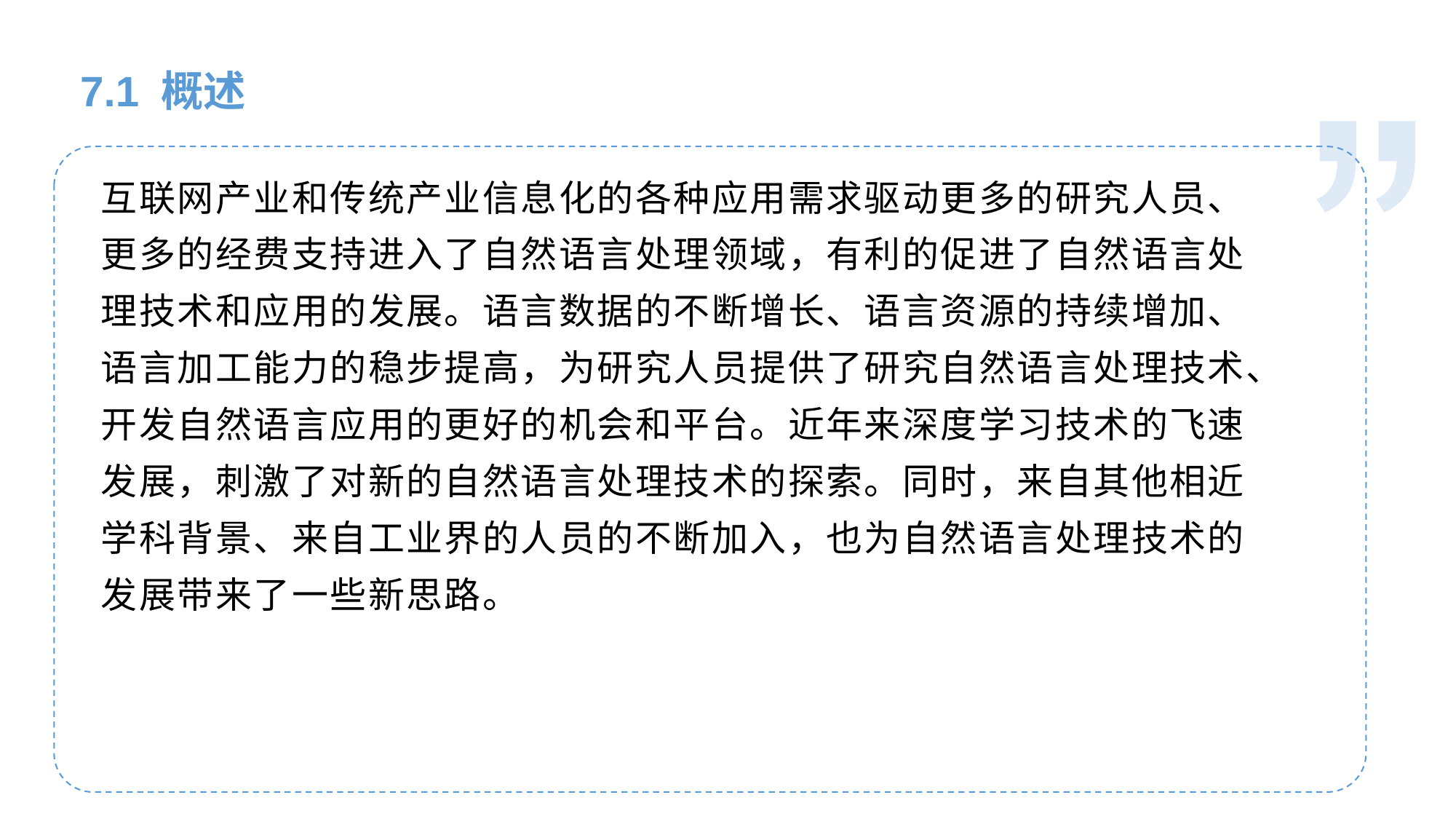

人工智能基础
7.1 概述

互联网产业和传统产业信息化的各种应用需求驱动更多的研究人员、更多的经费支持进入了自然语言处理领域，有利的促进了自然语言处理技术和应用的发展。语言数据的不断增长、语言资源的持续增加、语言加工能力的稳步提高，为研究人员提供了研究自然语言处理技术、开发自然语言应用的更好的机会和平台。近年来深度学习技术的飞速发展，刺激了对新的自然语言处理技术的探索。同时，来自其他相近学科背景、来自工业界的人员的不断加入，也为自然语言处理技术的发展带来了一些新思路。